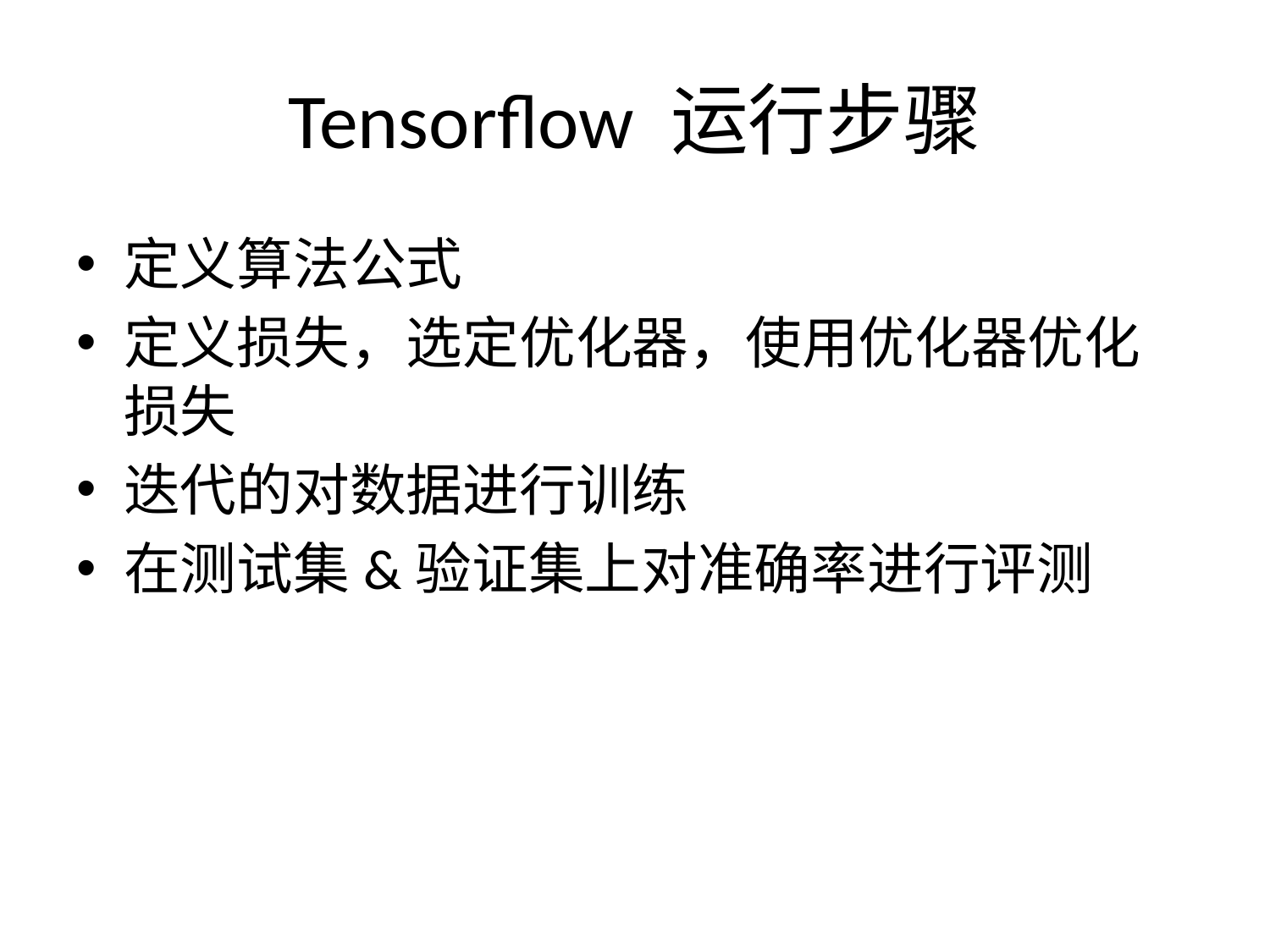

# Tensorflow 运行步骤
定义算法公式
定义损失，选定优化器，使用优化器优化损失
迭代的对数据进行训练
在测试集&验证集上对准确率进行评测